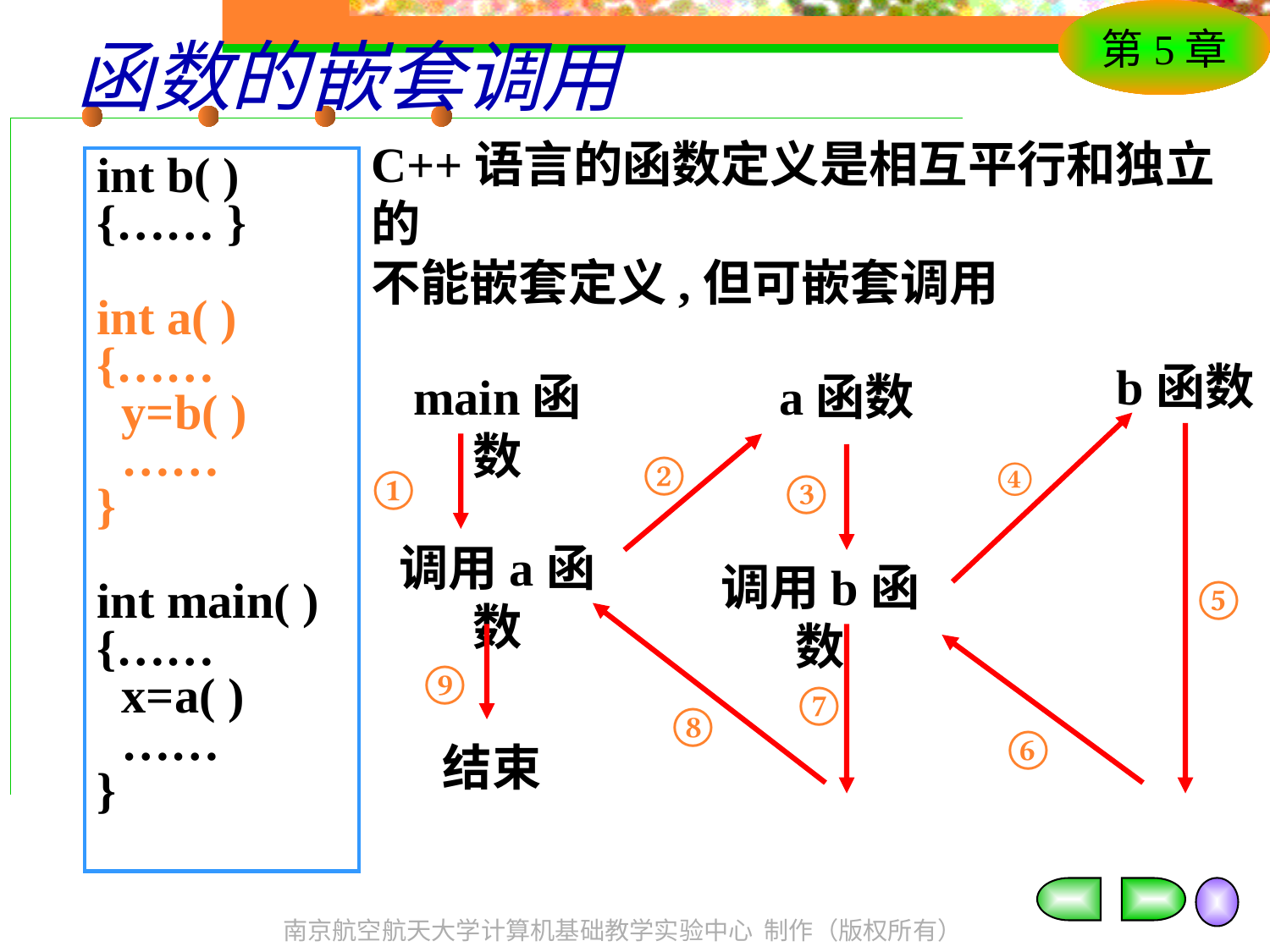

# 函数的嵌套调用
C++语言的函数定义是相互平行和独立的
不能嵌套定义,但可嵌套调用
int b( )
{…… }

int a( )
{……
  y=b( )
  ……
}

int main( )
{……
  x=a( )
  ……
}

b函数
main函数
a函数

④

⑤

①

②

③
调用a函数
调用b函数

⑧

⑨

⑦

⑥
结束